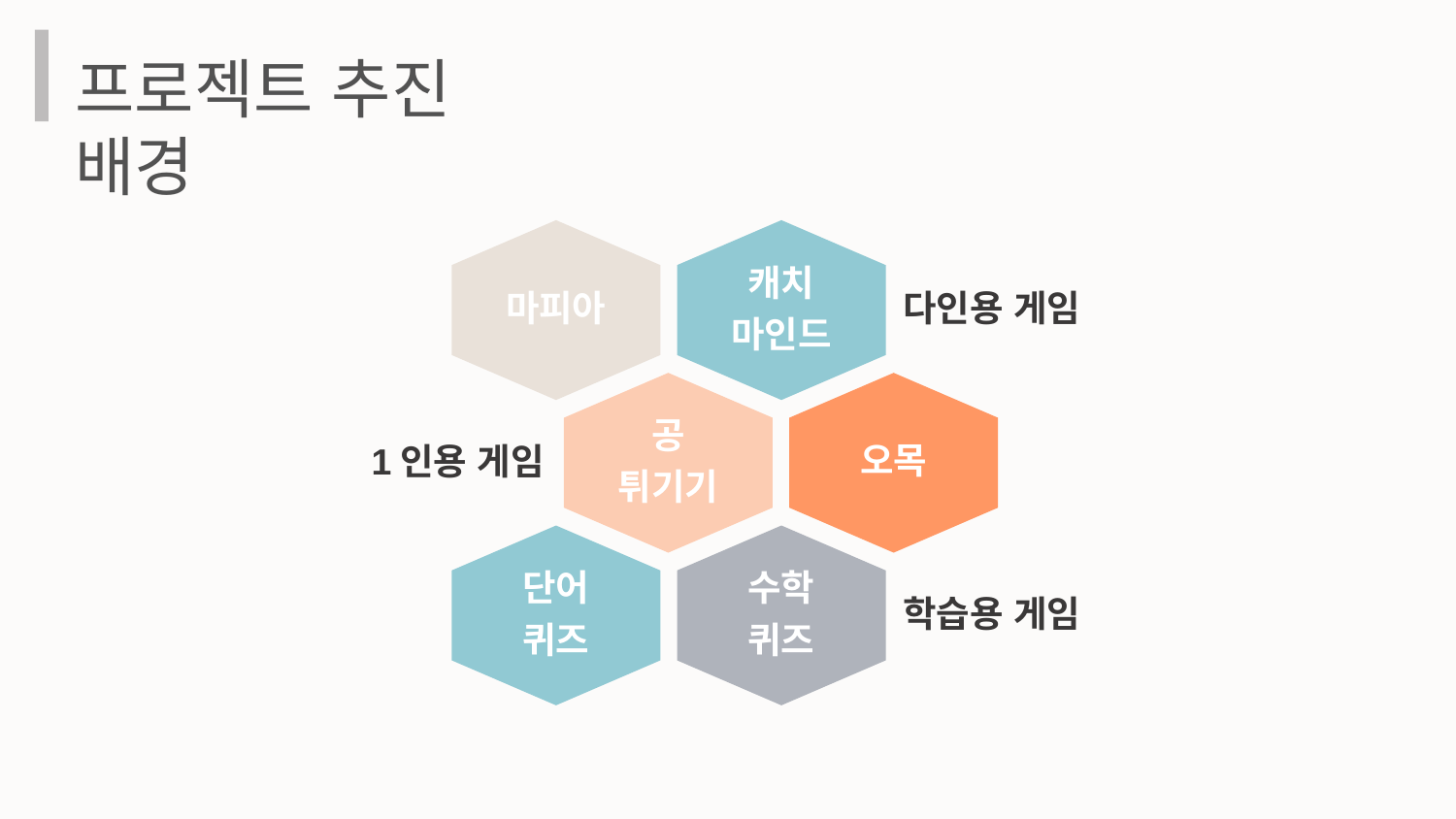

프로젝트 추진 배경

마피아
캐치
마인드

다인용 게임

공
튀기기
오목

1인용 게임

단어
퀴즈
수학
퀴즈

학습용 게임